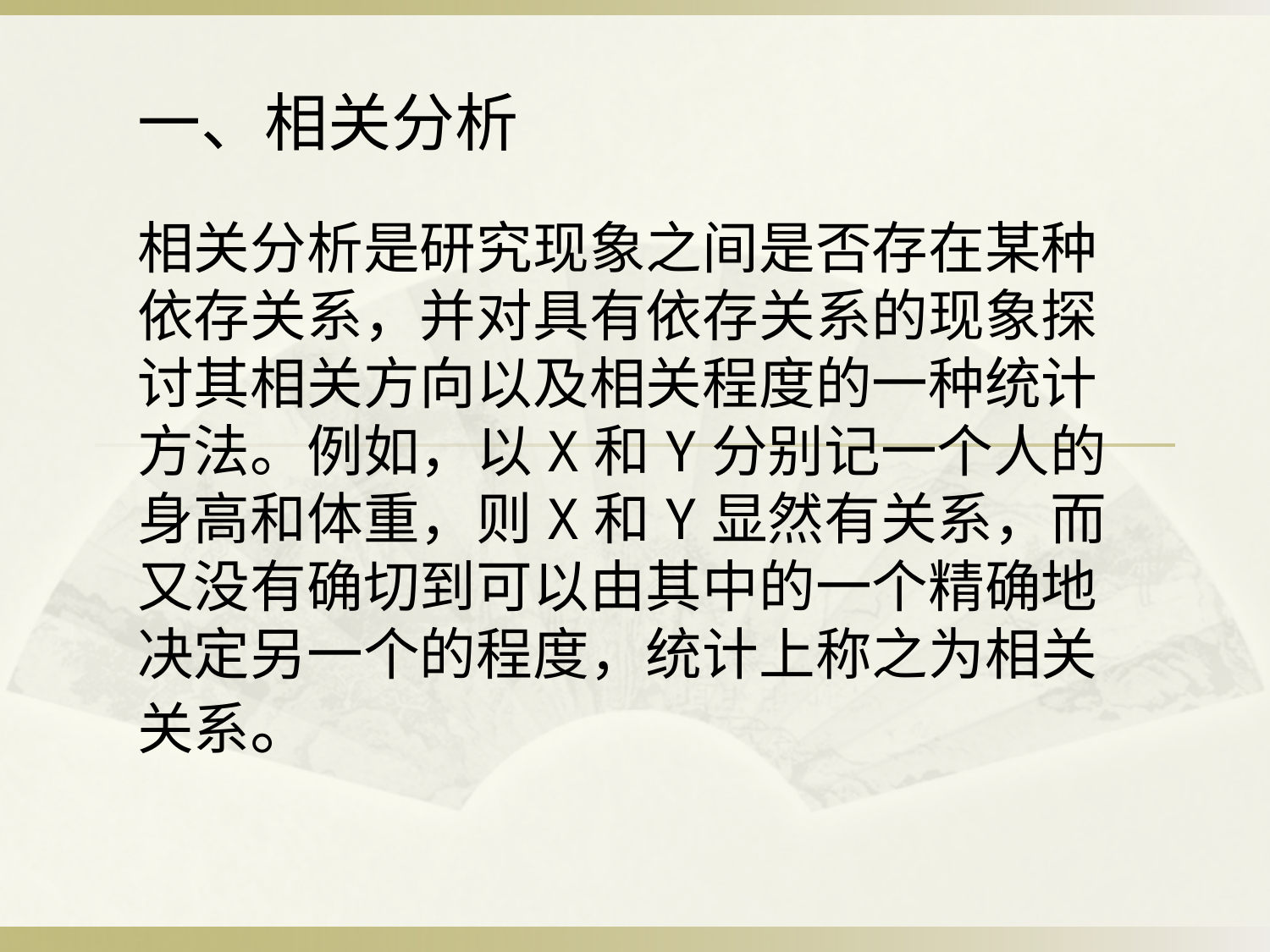

一、相关分析
相关分析是研究现象之间是否存在某种依存关系，并对具有依存关系的现象探讨其相关方向以及相关程度的一种统计方法。例如，以X和Y分别记一个人的身高和体重，则X和Y显然有关系，而又没有确切到可以由其中的一个精确地决定另一个的程度，统计上称之为相关关系。